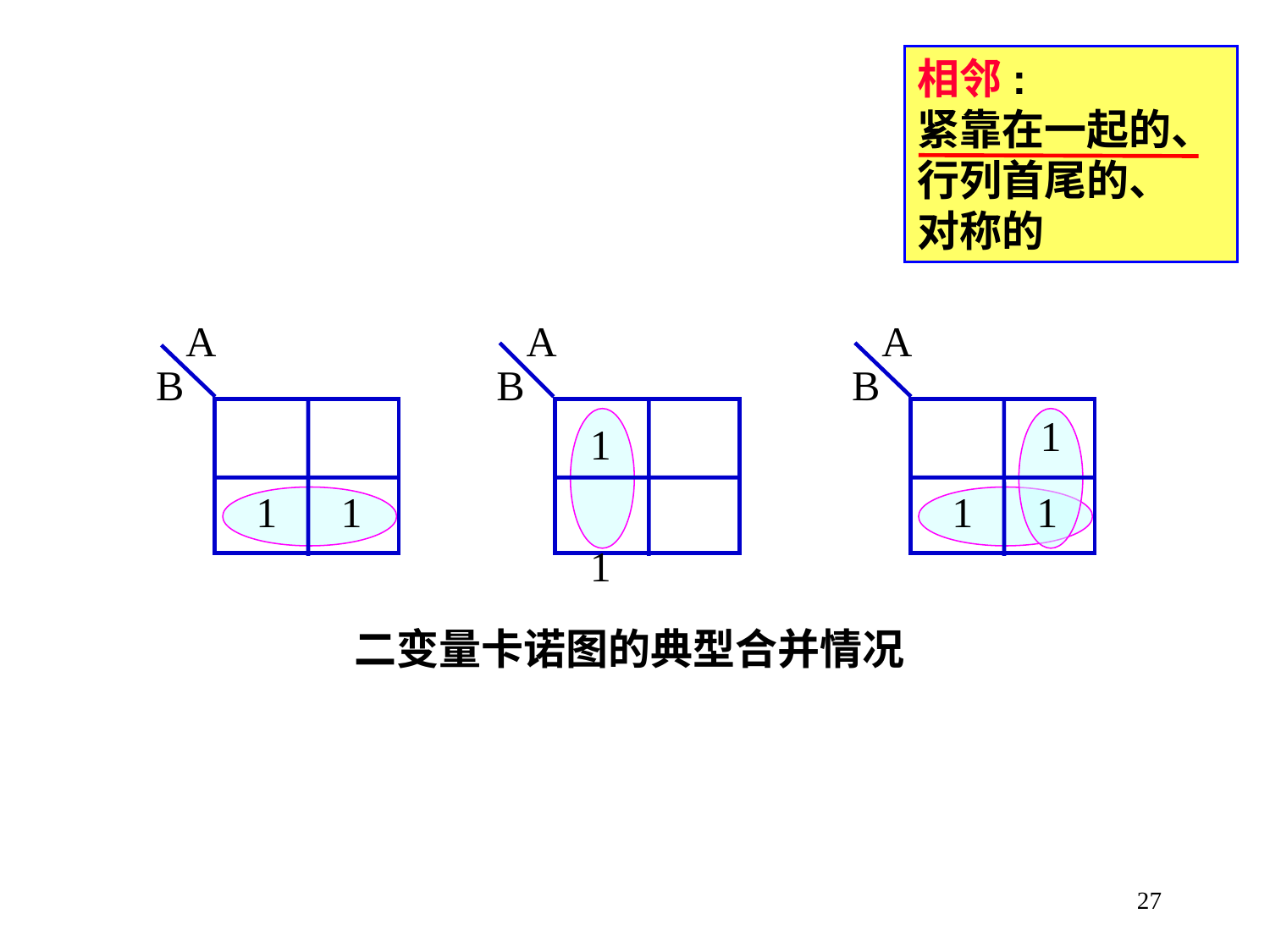

相邻:
紧靠在一起的、行列首尾的、
对称的
A
 0	1

B

01

1      1

A
 0	1

B

1      1
01

A
 0	1

B

1
01

1      1

二变量卡诺图的典型合并情况
27